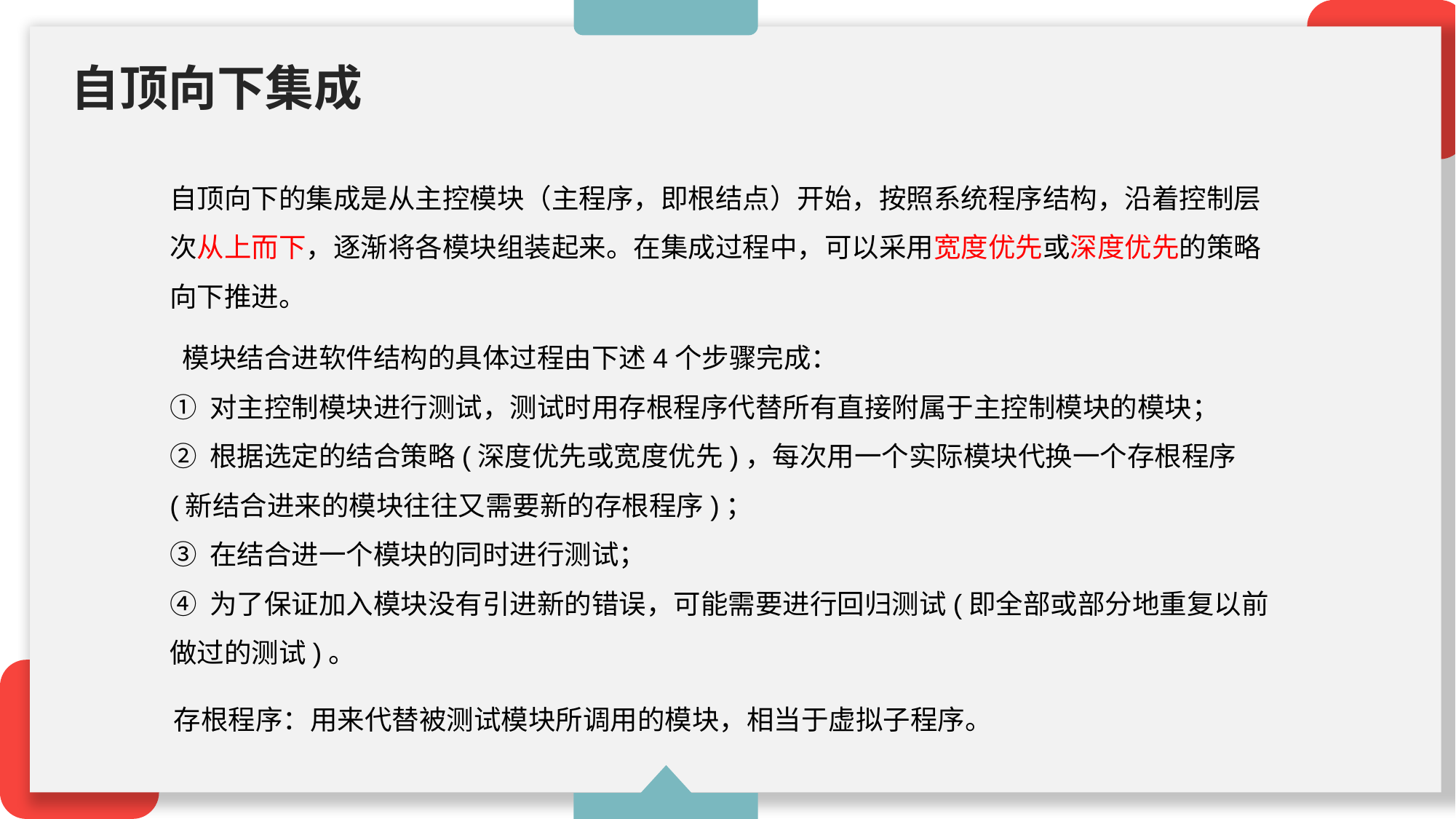

自顶向下集成
自顶向下的集成是从主控模块（主程序，即根结点）开始，按照系统程序结构，沿着控制层次从上而下，逐渐将各模块组装起来。在集成过程中，可以采用宽度优先或深度优先的策略向下推进。
 模块结合进软件结构的具体过程由下述4个步骤完成：
① 对主控制模块进行测试，测试时用存根程序代替所有直接附属于主控制模块的模块；
② 根据选定的结合策略(深度优先或宽度优先)，每次用一个实际模块代换一个存根程序(新结合进来的模块往往又需要新的存根程序)；
③ 在结合进一个模块的同时进行测试；
④ 为了保证加入模块没有引进新的错误，可能需要进行回归测试(即全部或部分地重复以前做过的测试)。
存根程序：用来代替被测试模块所调用的模块，相当于虚拟子程序。